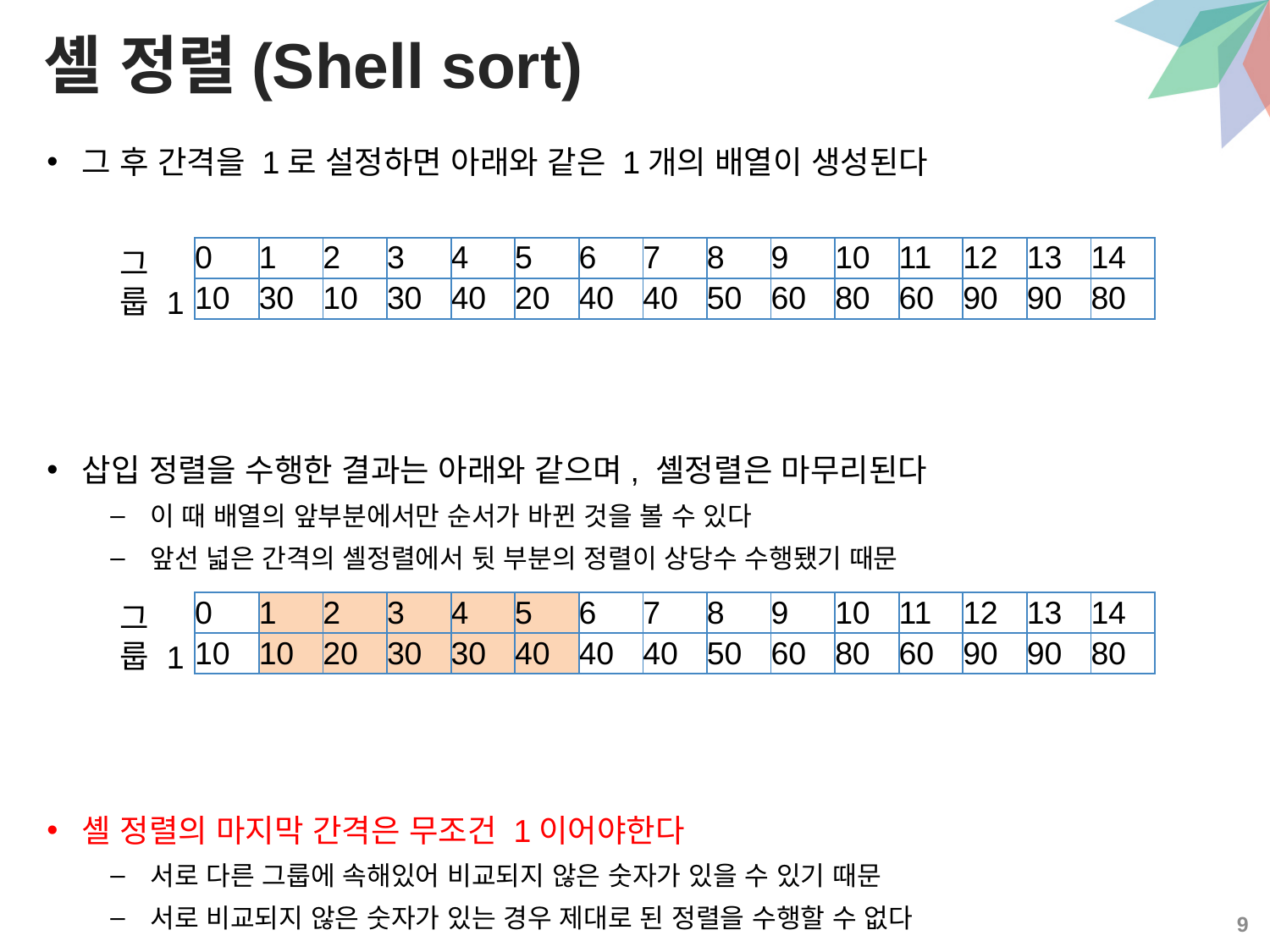

# 셸 정렬(Shell sort)
그 후 간격을 1로 설정하면 아래와 같은 1개의 배열이 생성된다

삽입 정렬을 수행한 결과는 아래와 같으며, 셸정렬은 마무리된다
이 때 배열의 앞부분에서만 순서가 바뀐 것을 볼 수 있다
앞선 넓은 간격의 셸정렬에서 뒷 부분의 정렬이 상당수 수행됐기 때문

셸 정렬의 마지막 간격은 무조건 1이어야한다
서로 다른 그룹에 속해있어 비교되지 않은 숫자가 있을 수 있기 때문
서로 비교되지 않은 숫자가 있는 경우 제대로 된 정렬을 수행할 수 없다

그
룹
| 0 | 1 | 2 | 3 | 4 | 5 | 6 | 7 | 8 | 9 | 10 | 11 | 12 | 13 | 14 |
| --- | --- | --- | --- | --- | --- | --- | --- | --- | --- | --- | --- | --- | --- | --- |
| 10 | 30 | 10 | 30 | 40 | 20 | 40 | 40 | 50 | 60 | 80 | 60 | 90 | 90 | 80 |
1
그
룹
| 0 | 1 | 2 | 3 | 4 | 5 | 6 | 7 | 8 | 9 | 10 | 11 | 12 | 13 | 14 |
| --- | --- | --- | --- | --- | --- | --- | --- | --- | --- | --- | --- | --- | --- | --- |
| 10 | 10 | 20 | 30 | 30 | 40 | 40 | 40 | 50 | 60 | 80 | 60 | 90 | 90 | 80 |
1
9